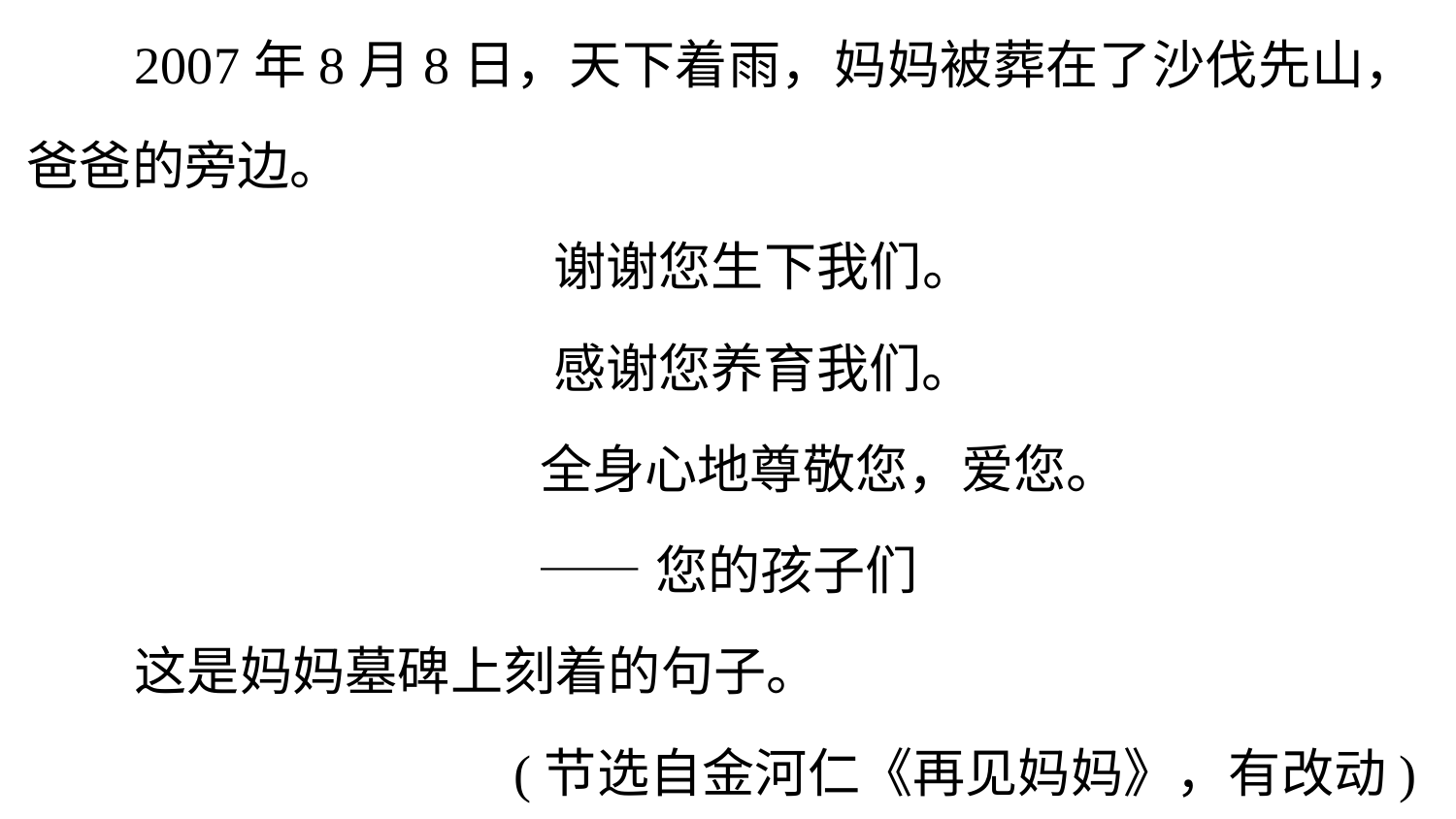

2007年8月8日，天下着雨，妈妈被葬在了沙伐先山，爸爸的旁边。
　　　　　　　　　　谢谢您生下我们。
      感谢您养育我们。
                 全身心地尊敬您，爱您。
 ——您的孩子们
        这是妈妈墓碑上刻着的句子。
(节选自金河仁《再见妈妈》，有改动)